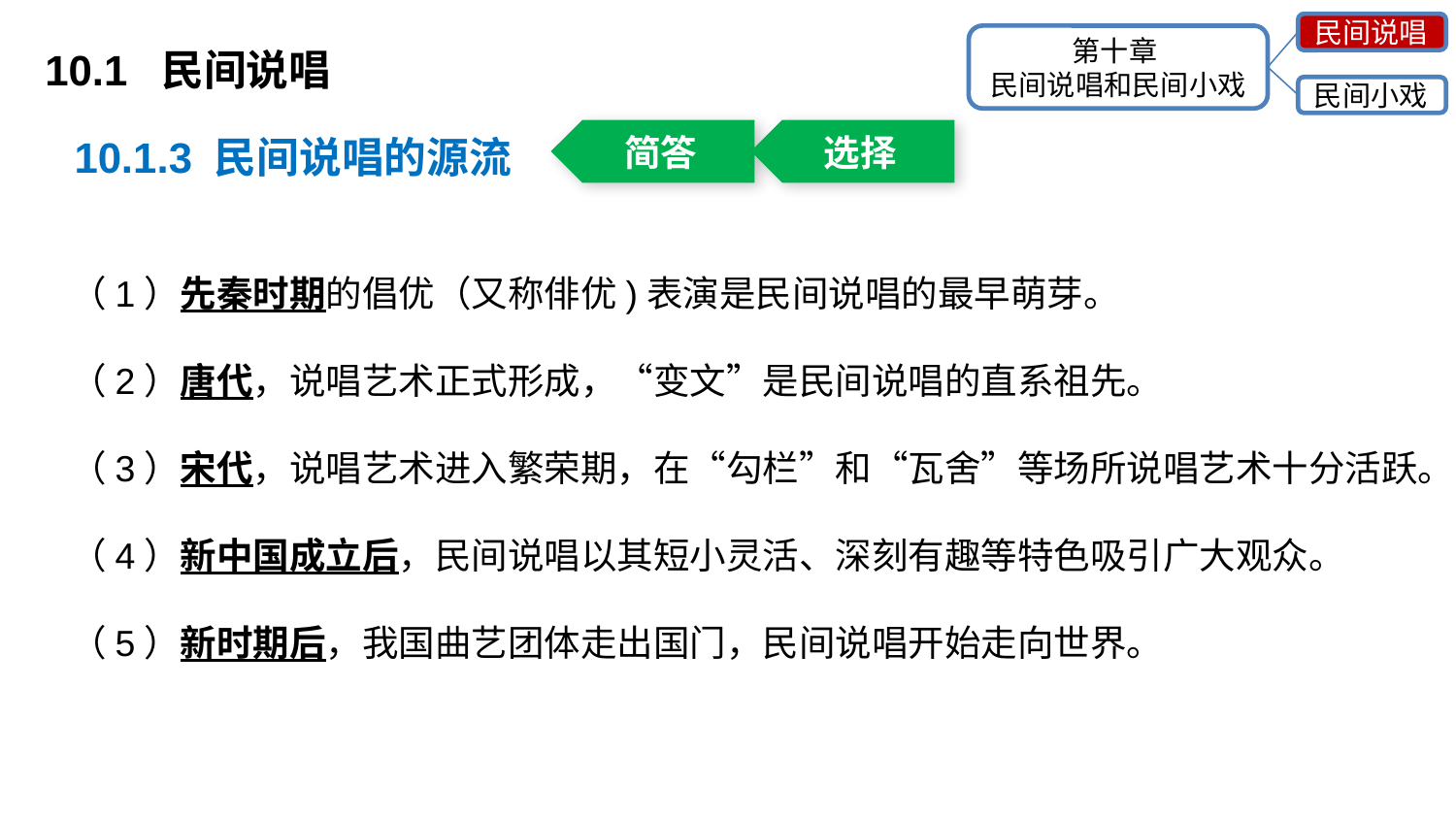

10.1  民间说唱
民间说唱
第十章
民间说唱和民间小戏
民间小戏
10.1.3 民间说唱的源流
简答
选择
（1）先秦时期的倡优（又称俳优)表演是民间说唱的最早萌芽。

（2）唐代，说唱艺术正式形成，“变文”是民间说唱的直系祖先。

（3）宋代，说唱艺术进入繁荣期，在“勾栏”和“瓦舍”等场所说唱艺术十分活跃。

（4）新中国成立后，民间说唱以其短小灵活、深刻有趣等特色吸引广大观众。

（5）新时期后，我国曲艺团体走出国门，民间说唱开始走向世界。